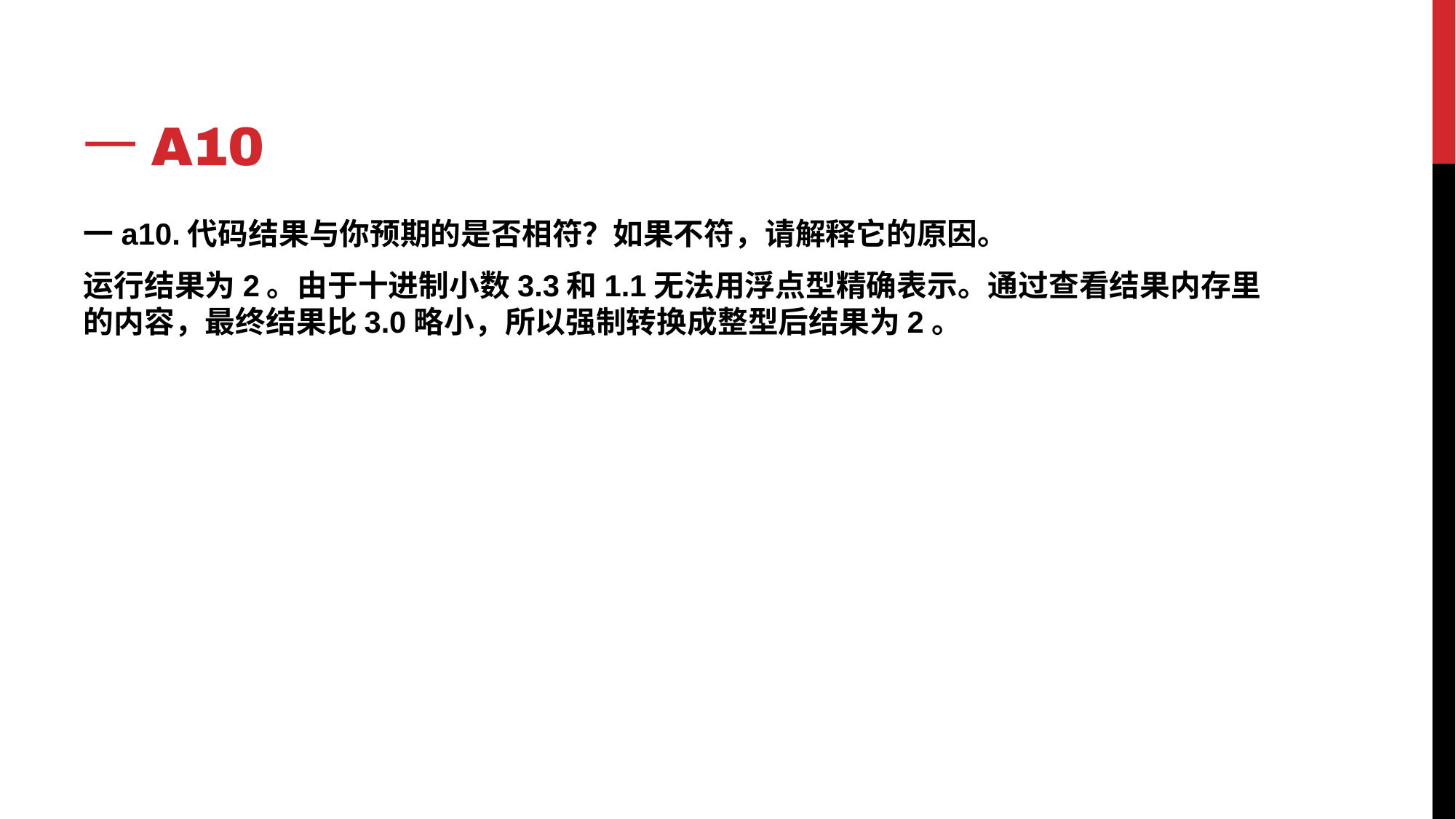

# 一a10
一a10.代码结果与你预期的是否相符？如果不符，请解释它的原因。
运行结果为2。由于十进制小数3.3和1.1无法用浮点型精确表示。通过查看结果内存里的内容，最终结果比3.0略小，所以强制转换成整型后结果为2。